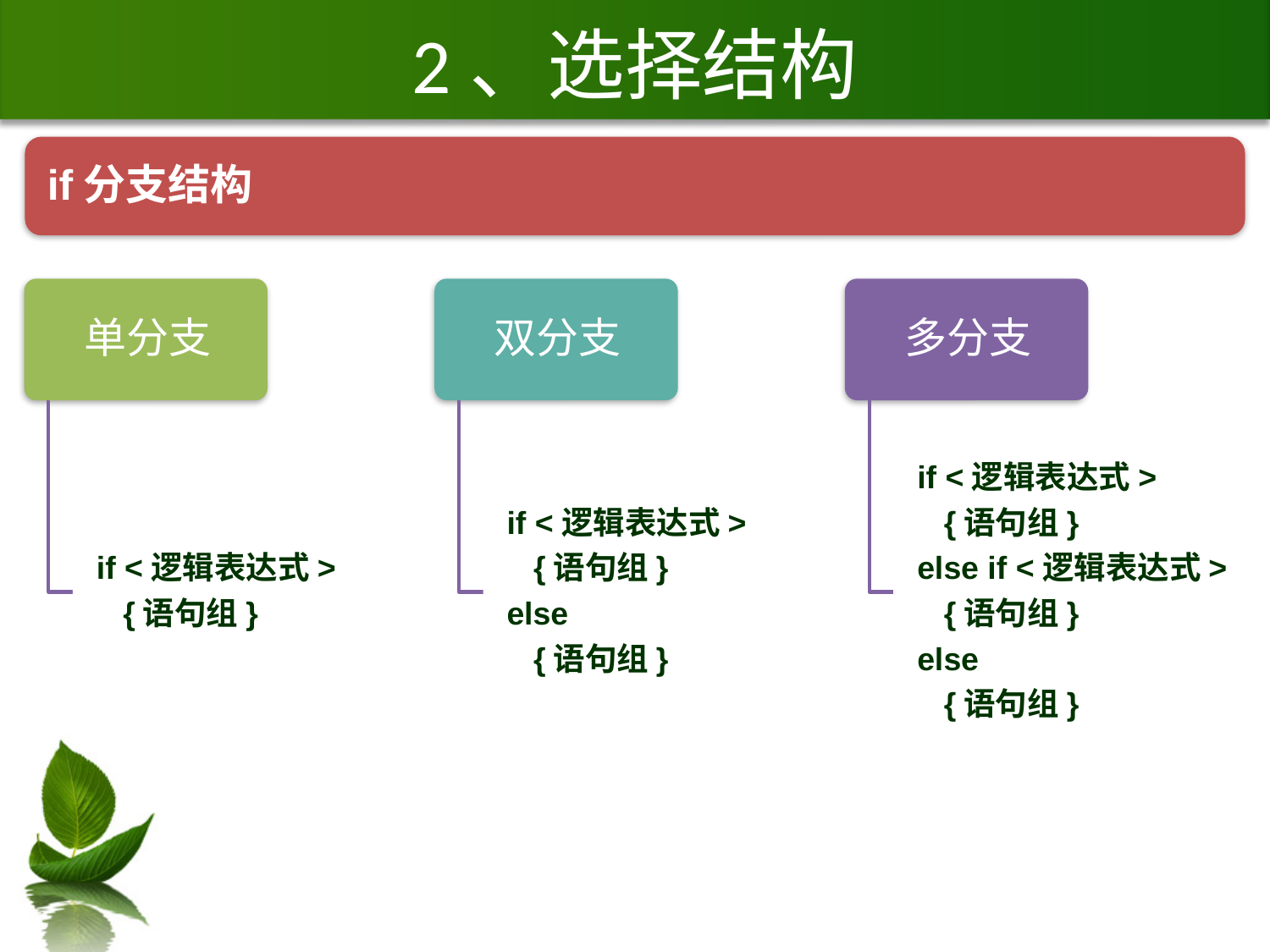

# 2、选择结构
if分支结构
单分支
if <逻辑表达式>
   {语句组}
双分支
if <逻辑表达式>
   {语句组}
else
   {语句组}
多分支
if <逻辑表达式>
   {语句组}
else if <逻辑表达式>
   {语句组}
else
   {语句组}